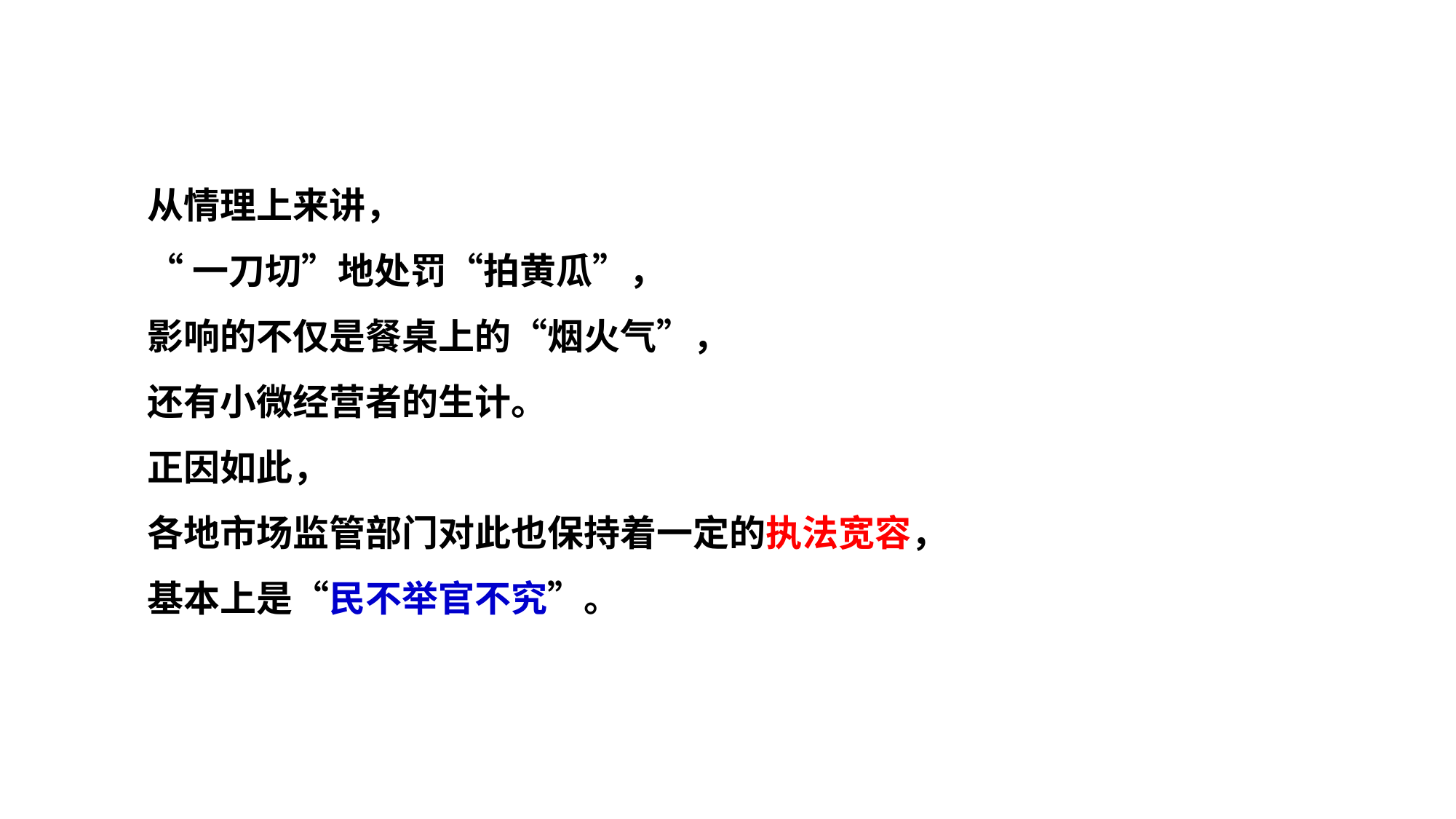

从情理上来讲，
“一刀切”地处罚“拍黄瓜”，
影响的不仅是餐桌上的“烟火气”，
还有小微经营者的生计。
正因如此，
各地市场监管部门对此也保持着一定的执法宽容，
基本上是“民不举官不究”。